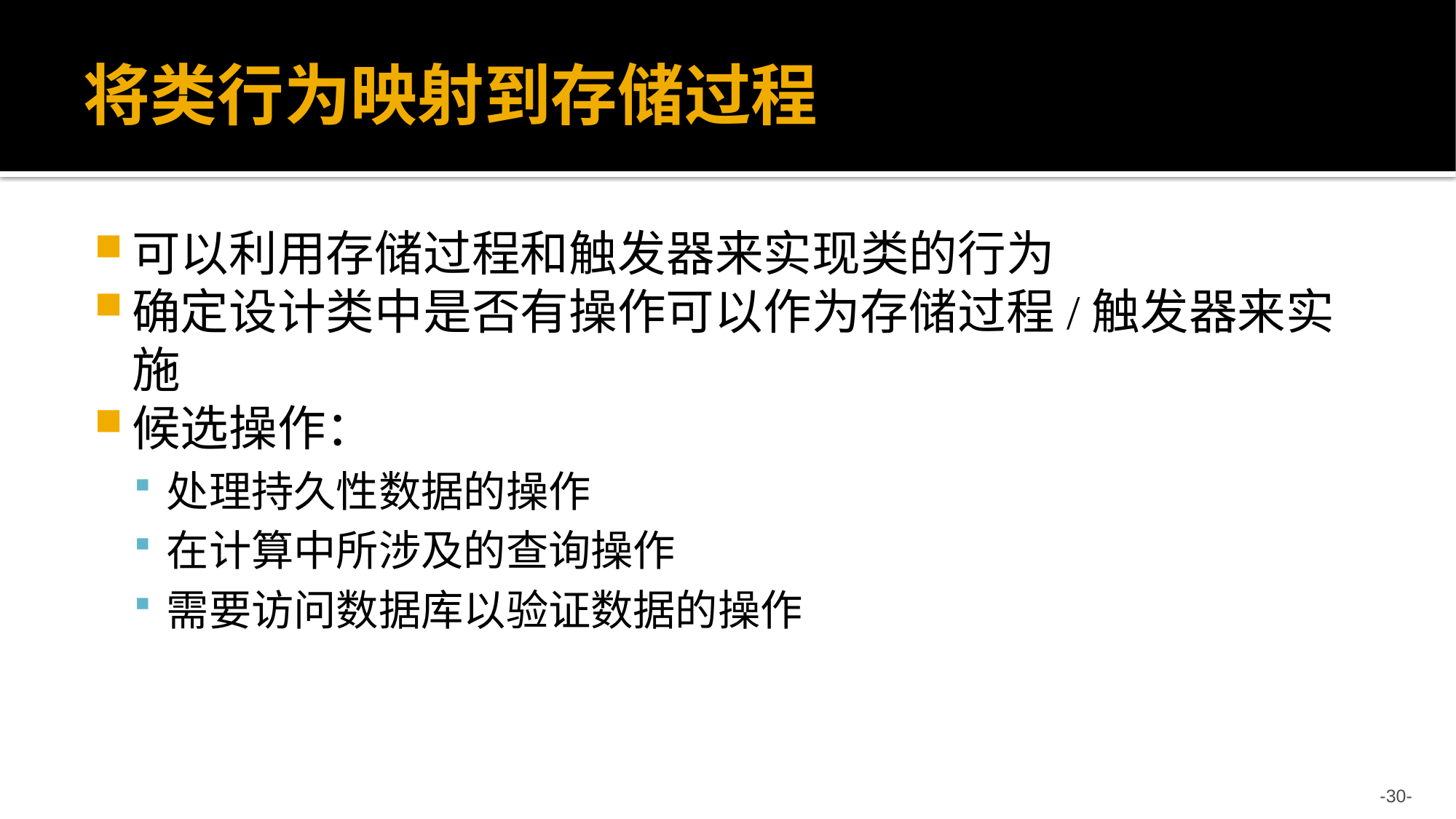

# 将类行为映射到存储过程
可以利用存储过程和触发器来实现类的行为
确定设计类中是否有操作可以作为存储过程/触发器来实施
候选操作：
处理持久性数据的操作
在计算中所涉及的查询操作
需要访问数据库以验证数据的操作
-30-